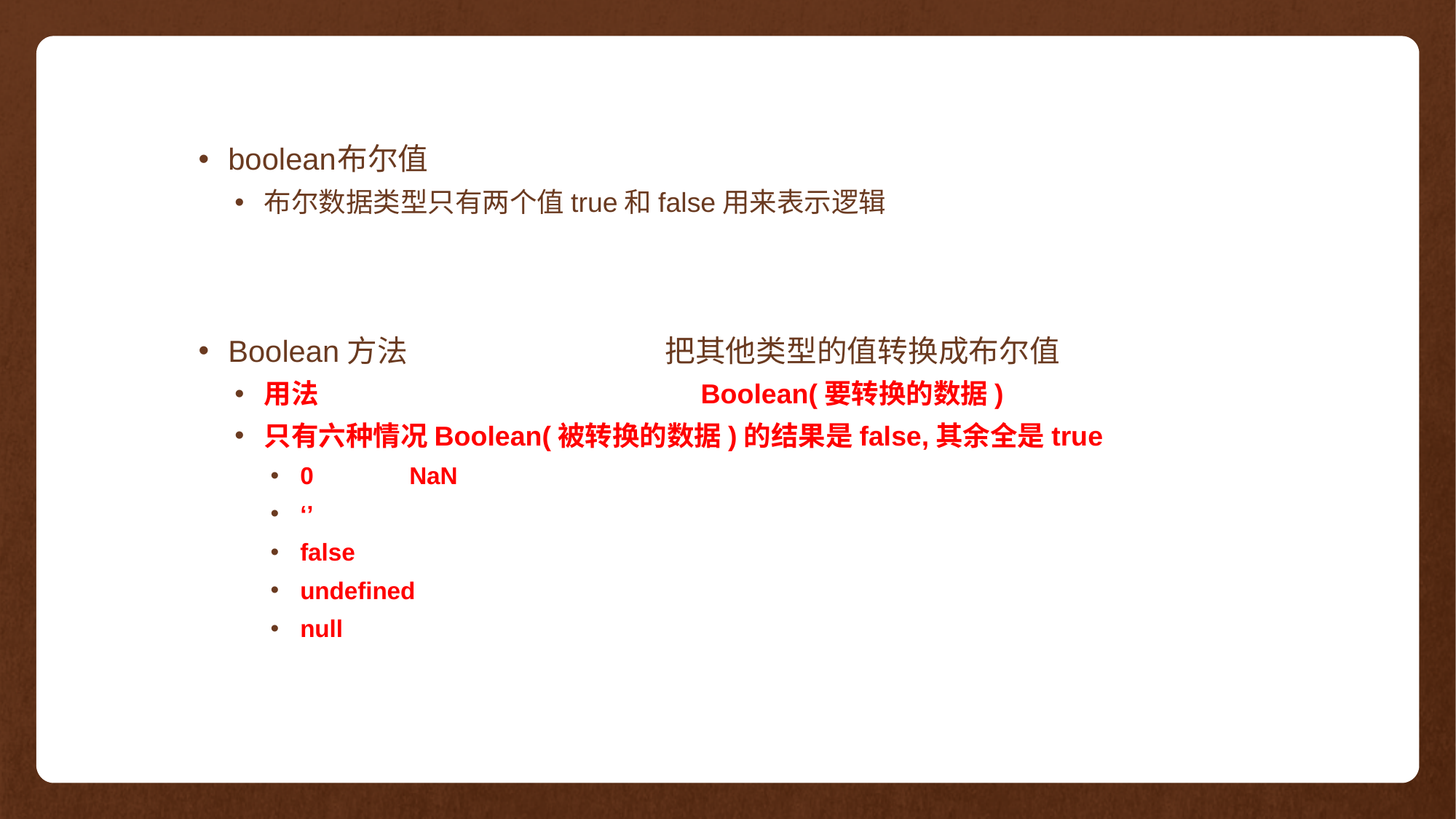

boolean	布尔值
布尔数据类型只有两个值true和false用来表示逻辑

Boolean方法			把其他类型的值转换成布尔值
用法				Boolean(要转换的数据)
只有六种情况Boolean(被转换的数据)的结果是false,其余全是true
0	NaN
‘’
false
undefined
null